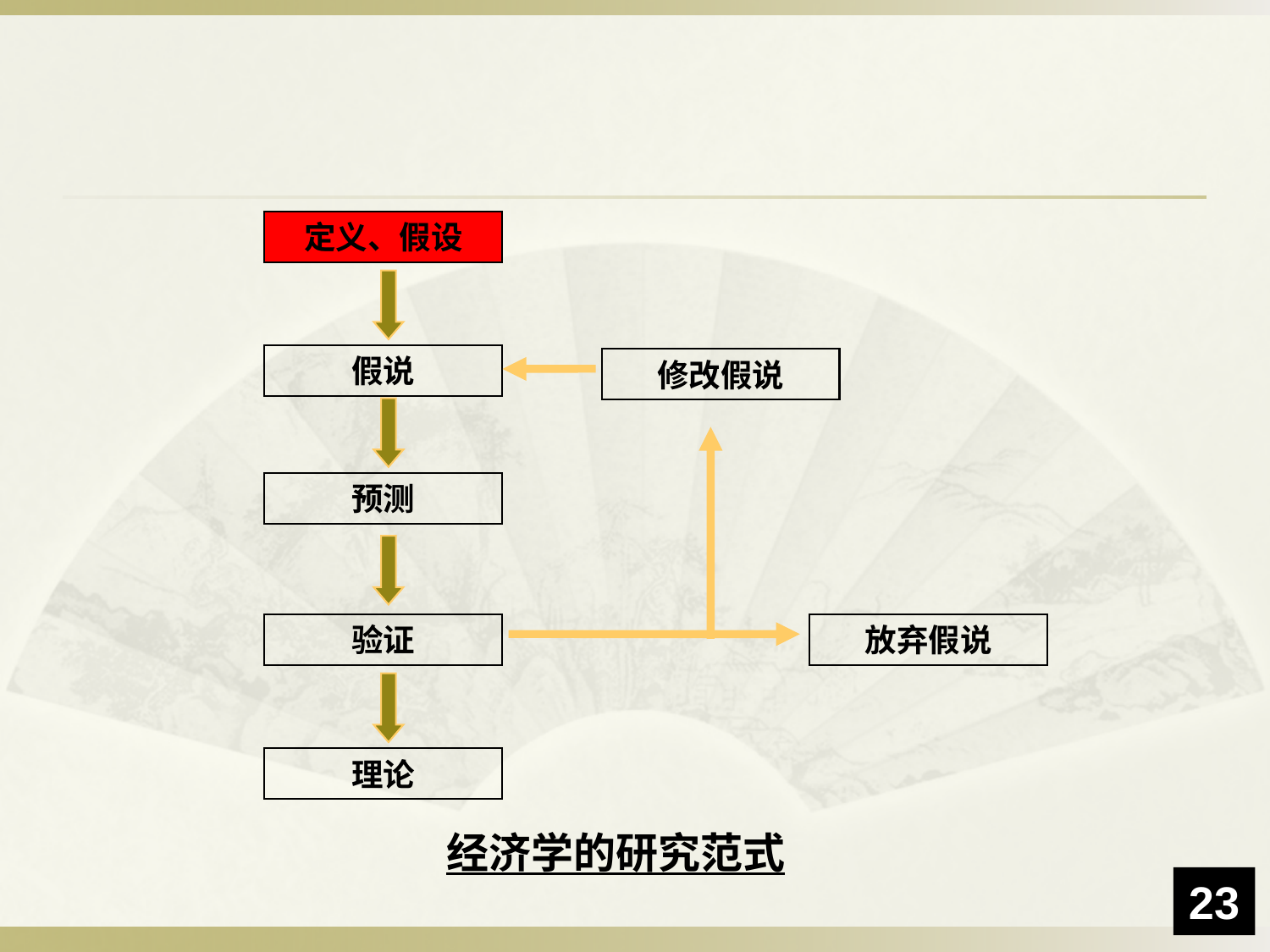

定义、假设

假说
修改假说

预测

验证
放弃假说

理论
经济学的研究范式
23